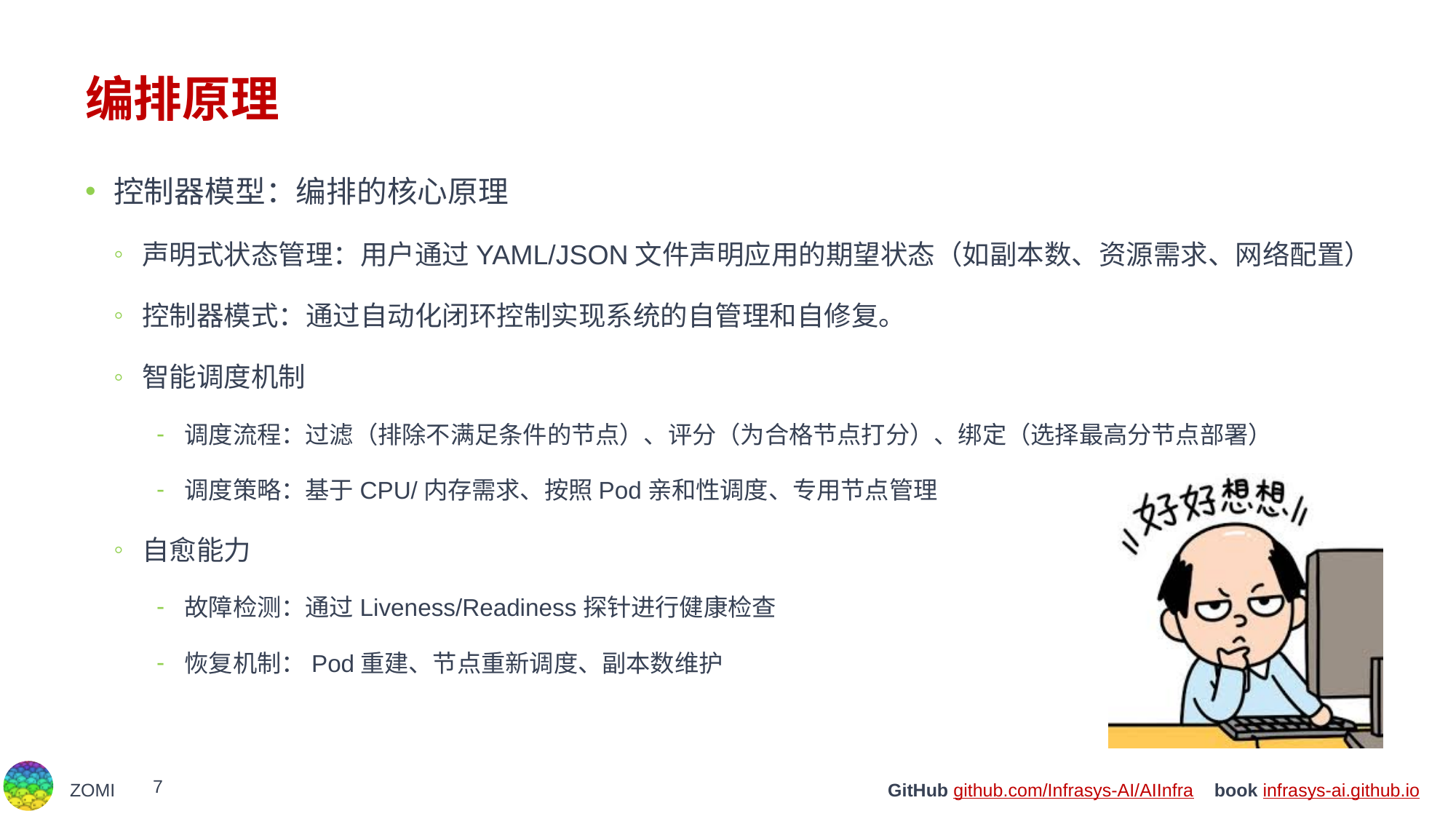

# 编排原理
控制器模型：编排的核心原理
声明式状态管理：用户通过YAML/JSON文件声明应用的期望状态（如副本数、资源需求、网络配置）
控制器模式：通过自动化闭环控制实现系统的自管理和自修复。
智能调度机制
调度流程：过滤（排除不满足条件的节点）、评分（为合格节点打分）、绑定（选择最高分节点部署）
调度策略：基于CPU/内存需求、按照Pod亲和性调度、专用节点管理
自愈能力
故障检测：通过Liveness/Readiness探针进行健康检查
恢复机制：Pod重建、节点重新调度、副本数维护